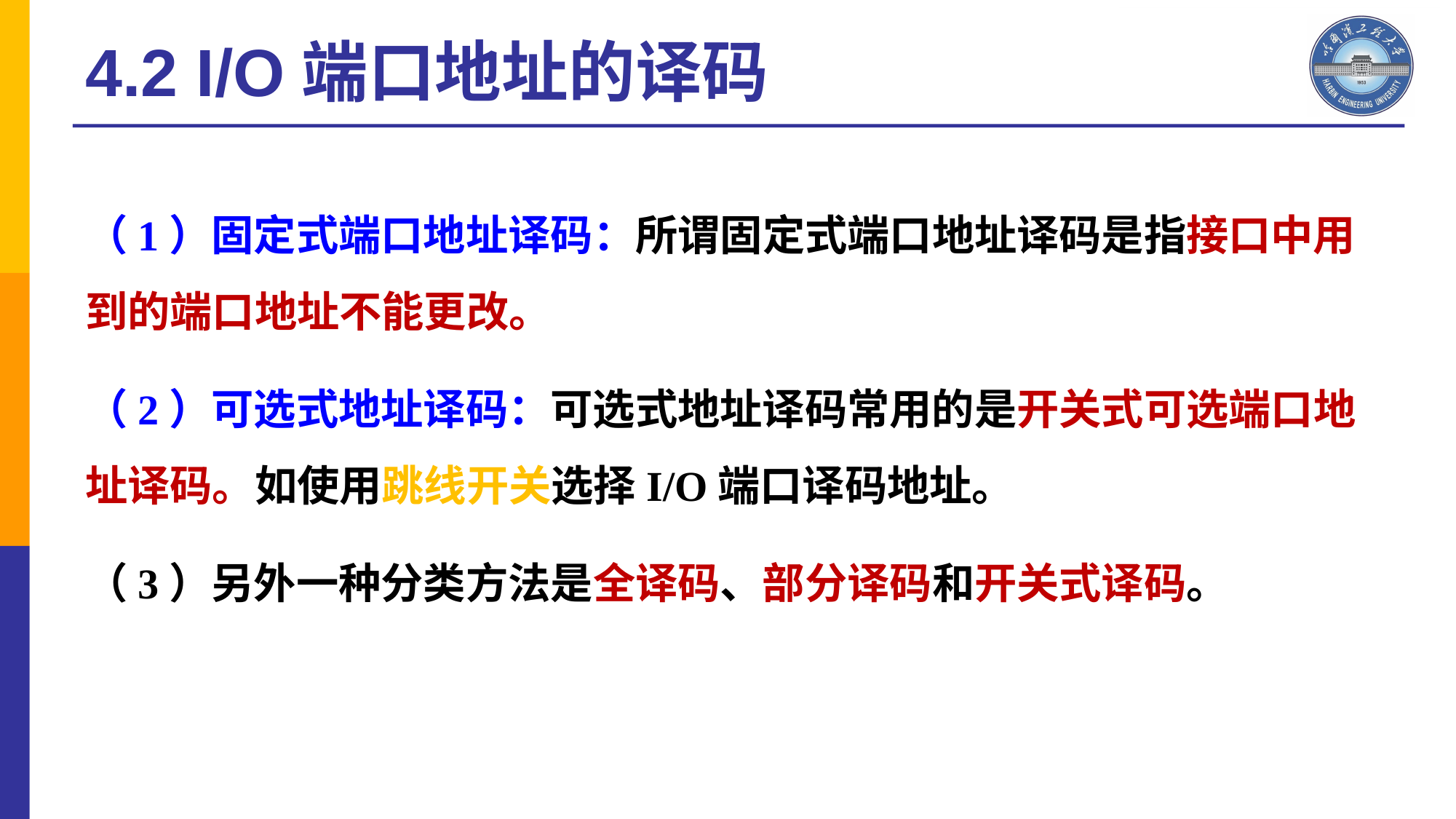

4.2 I/O端口地址的译码
（1）固定式端口地址译码：所谓固定式端口地址译码是指接口中用到的端口地址不能更改。
（2）可选式地址译码：可选式地址译码常用的是开关式可选端口地址译码。如使用跳线开关选择I/O端口译码地址。
（3）另外一种分类方法是全译码、部分译码和开关式译码。